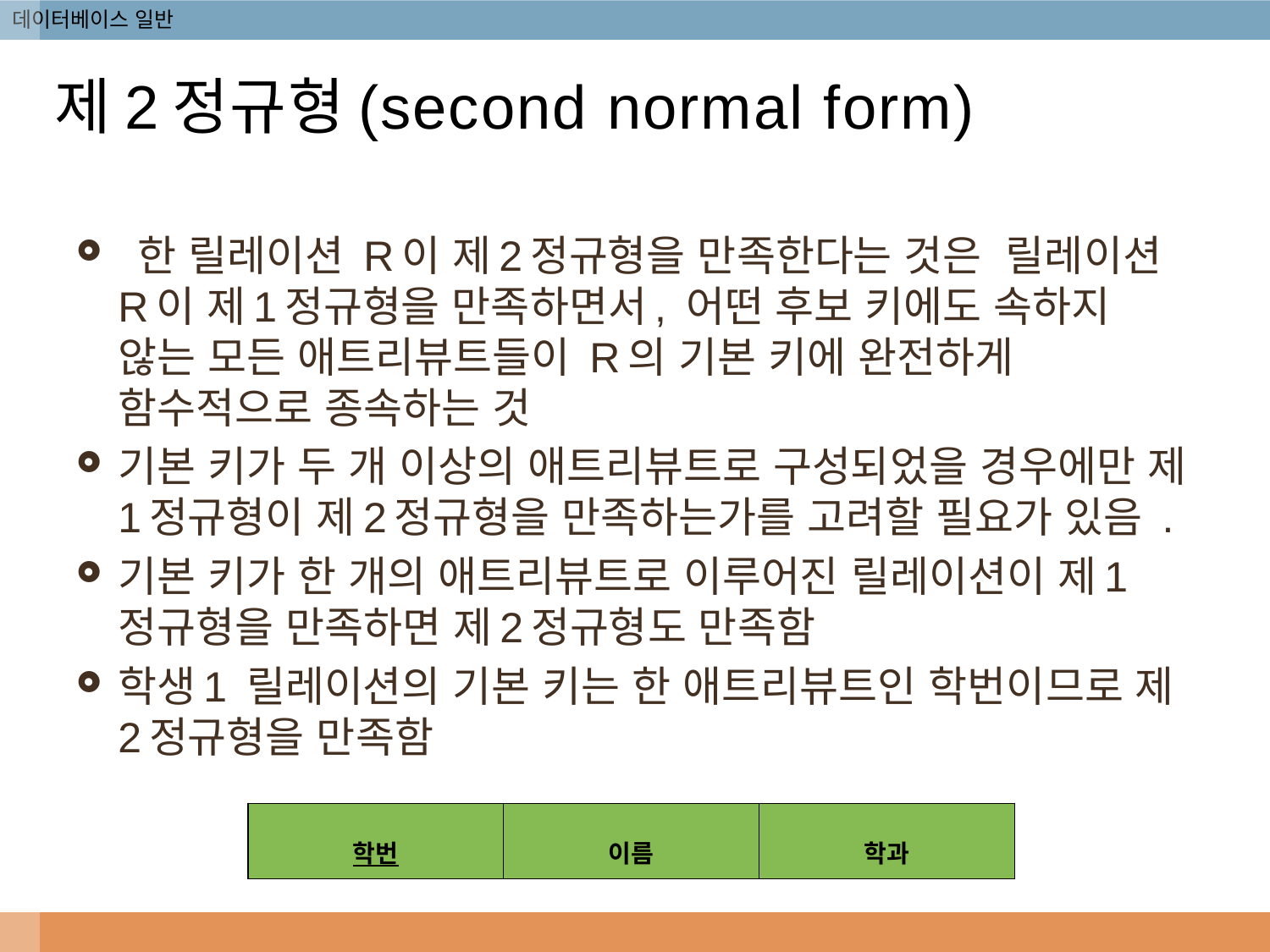

# 제2정규형(second normal form)
 한 릴레이션 R이 제2정규형을 만족한다는 것은  릴레이션 R이 제1정규형을 만족하면서, 어떤 후보 키에도 속하지 않는 모든 애트리뷰트들이 R의 기본 키에 완전하게 함수적으로 종속하는 것
기본 키가 두 개 이상의 애트리뷰트로 구성되었을 경우에만 제1정규형이 제2정규형을 만족하는가를 고려할 필요가 있음 .
기본 키가 한 개의 애트리뷰트로 이루어진 릴레이션이 제1정규형을 만족하면 제2정규형도 만족함
학생1 릴레이션의 기본 키는 한 애트리뷰트인 학번이므로 제2정규형을 만족함
| 학번 | 이름 | 학과 |
| --- | --- | --- |